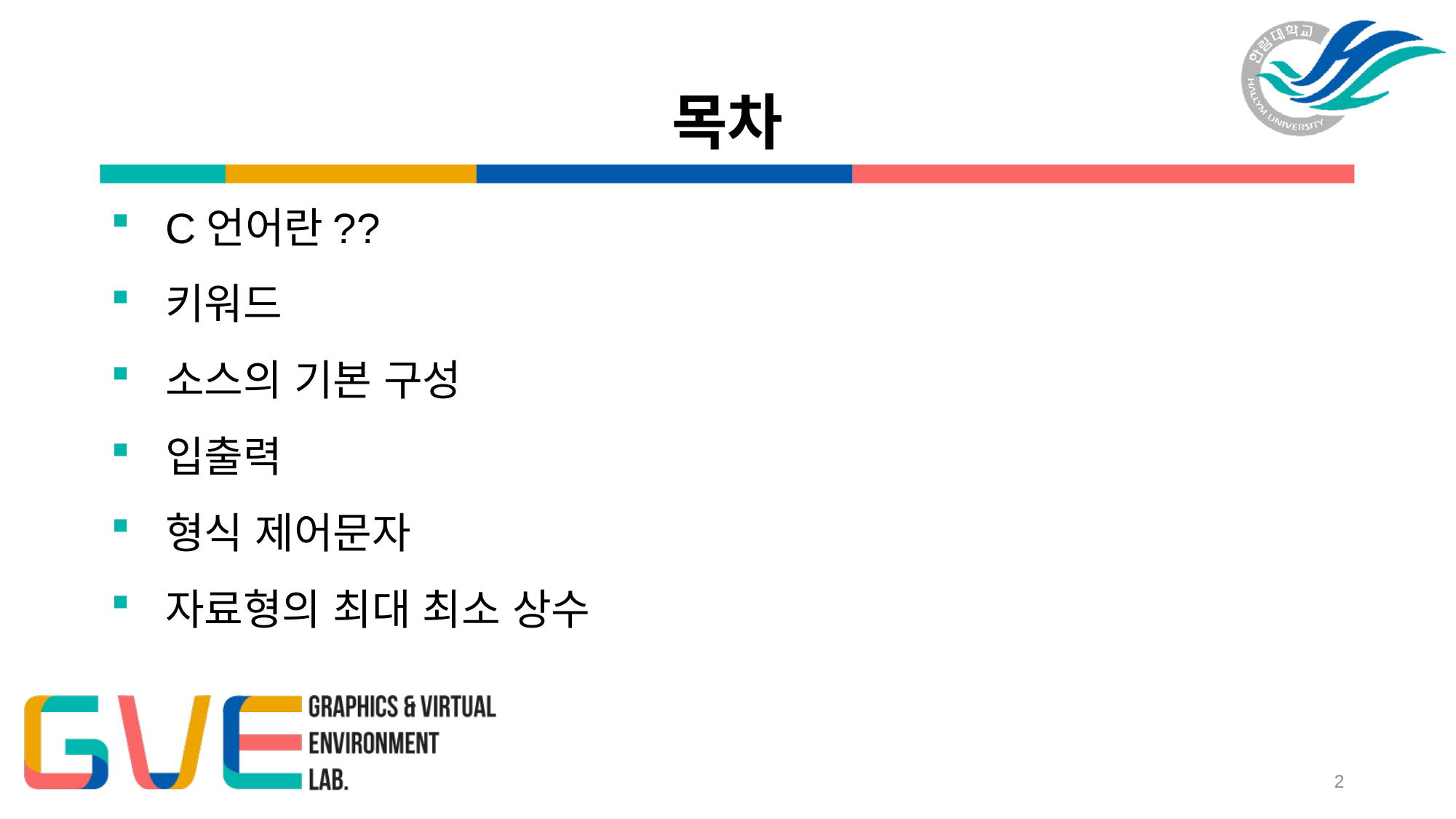

# 목차
C언어란??
키워드
소스의 기본 구성
입출력
형식 제어문자
자료형의 최대 최소 상수
2